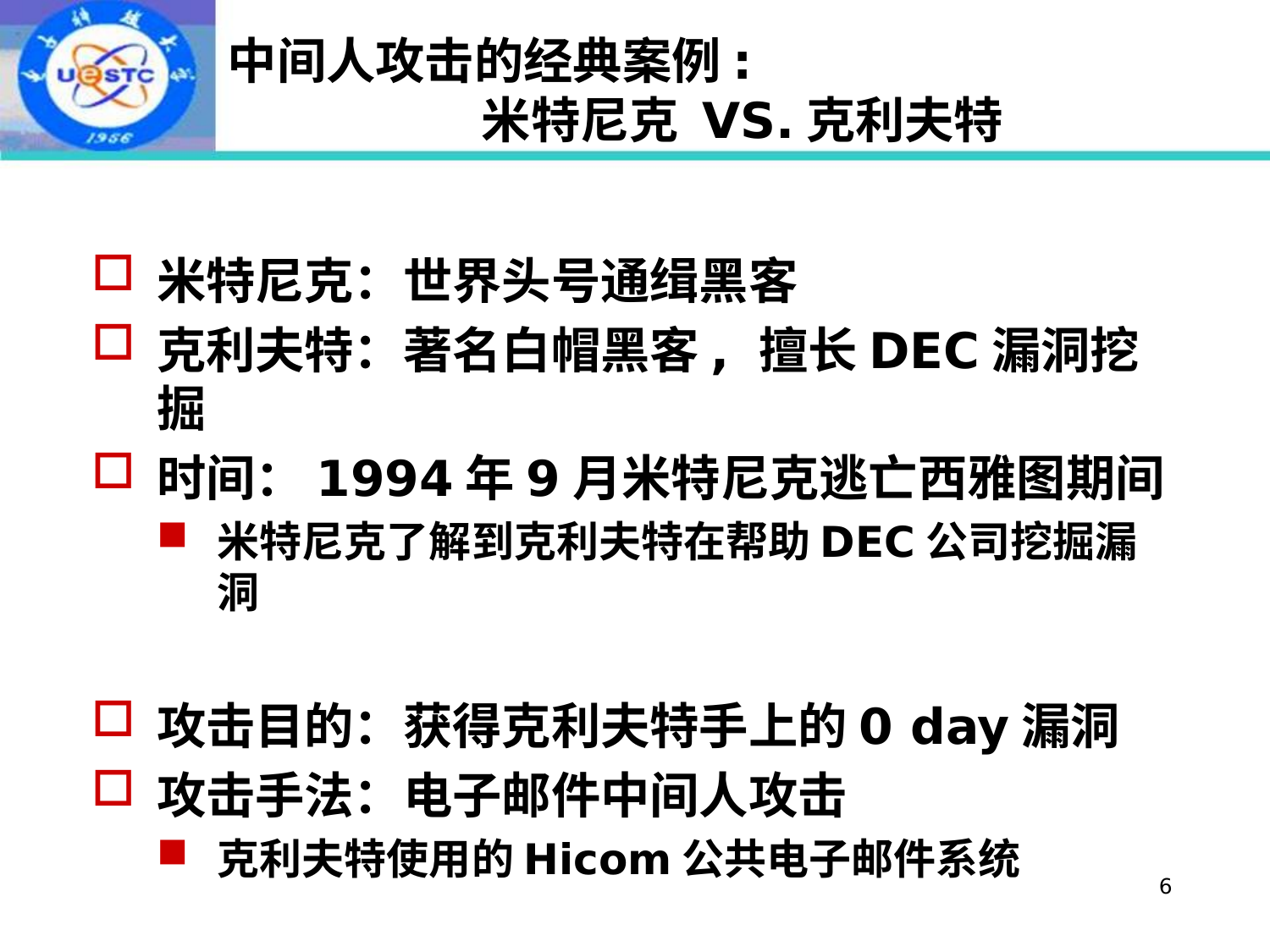

# 中间人攻击的经典案例: 米特尼克 VS.克利夫特
米特尼克：世界头号通缉黑客
克利夫特：著名白帽黑客, 擅长DEC漏洞挖掘
时间：1994年9月米特尼克逃亡西雅图期间
米特尼克了解到克利夫特在帮助DEC公司挖掘漏洞

攻击目的：获得克利夫特手上的0 day漏洞
攻击手法：电子邮件中间人攻击
克利夫特使用的Hicom公共电子邮件系统
6